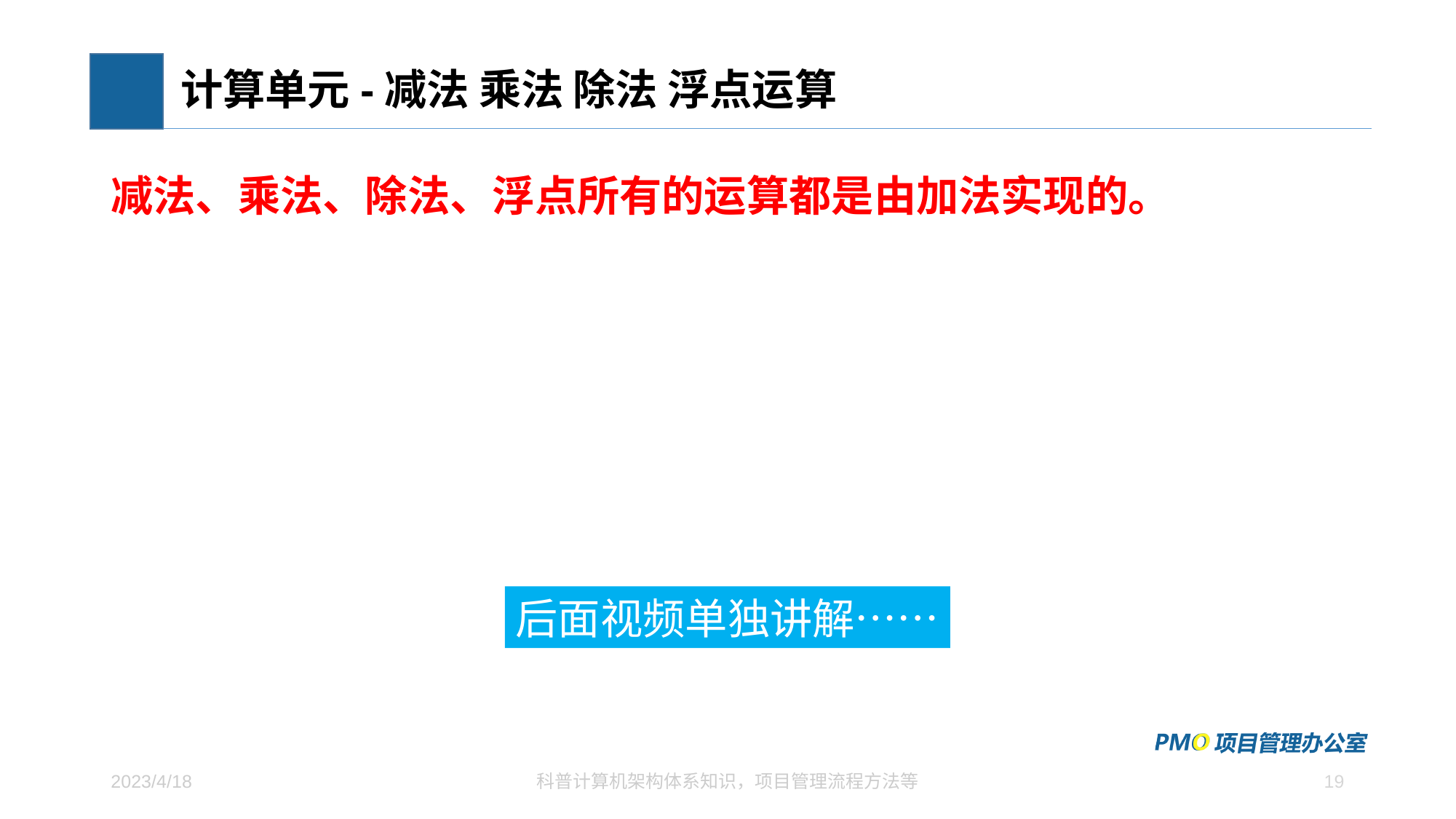

# 计算单元-减法 乘法 除法 浮点运算
减法、乘法、除法、浮点所有的运算都是由加法实现的。
后面视频单独讲解……
19
2023/4/18
科普计算机架构体系知识，项目管理流程方法等